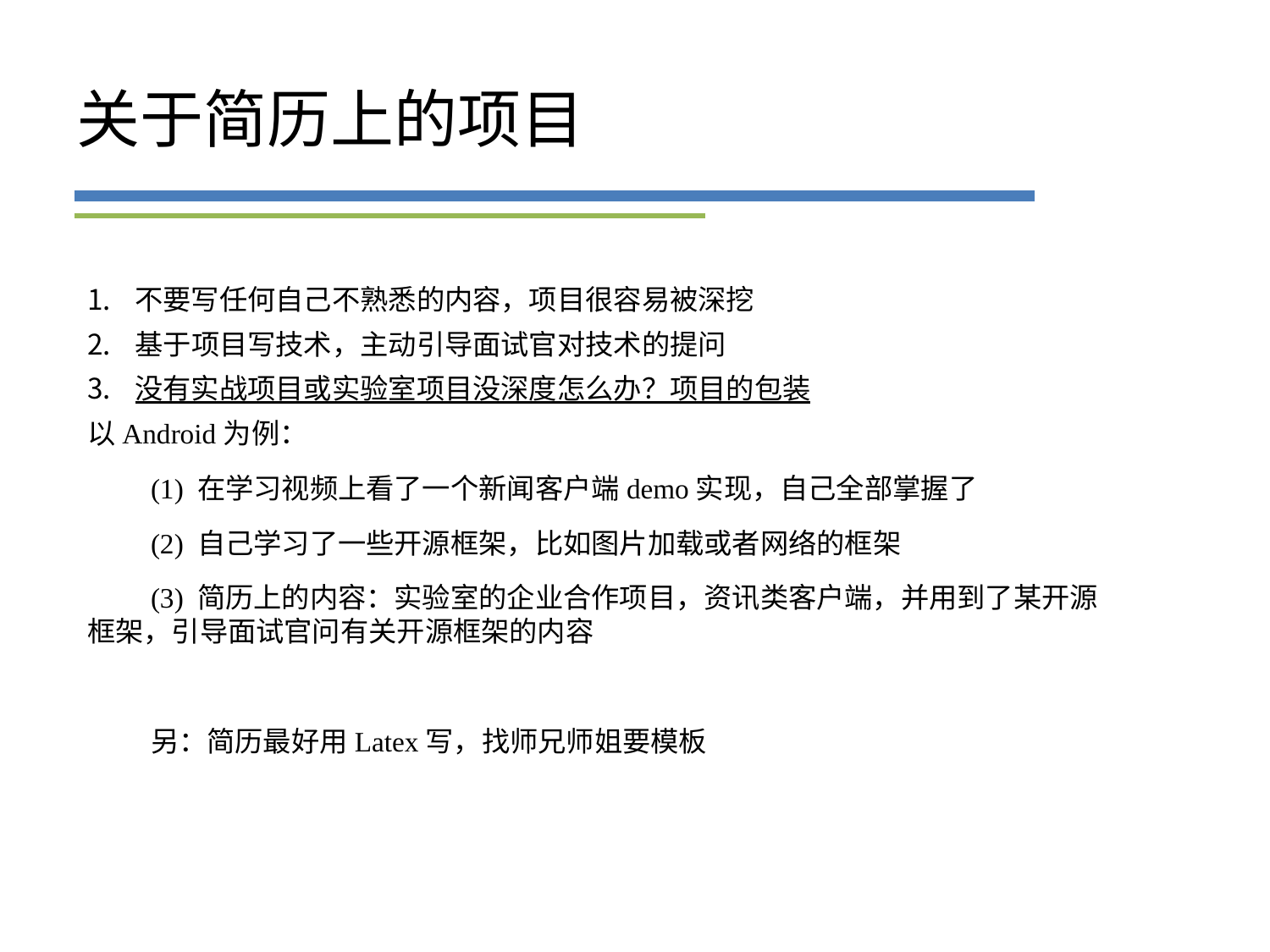

# 关于简历上的项目
不要写任何自己不熟悉的内容，项目很容易被深挖
基于项目写技术，主动引导面试官对技术的提问
没有实战项目或实验室项目没深度怎么办？项目的包装
以Android为例：
(1) 在学习视频上看了一个新闻客户端demo实现，自己全部掌握了
(2) 自己学习了一些开源框架，比如图片加载或者网络的框架
(3) 简历上的内容：实验室的企业合作项目，资讯类客户端，并用到了某开源框架，引导面试官问有关开源框架的内容

另：简历最好用Latex写，找师兄师姐要模板